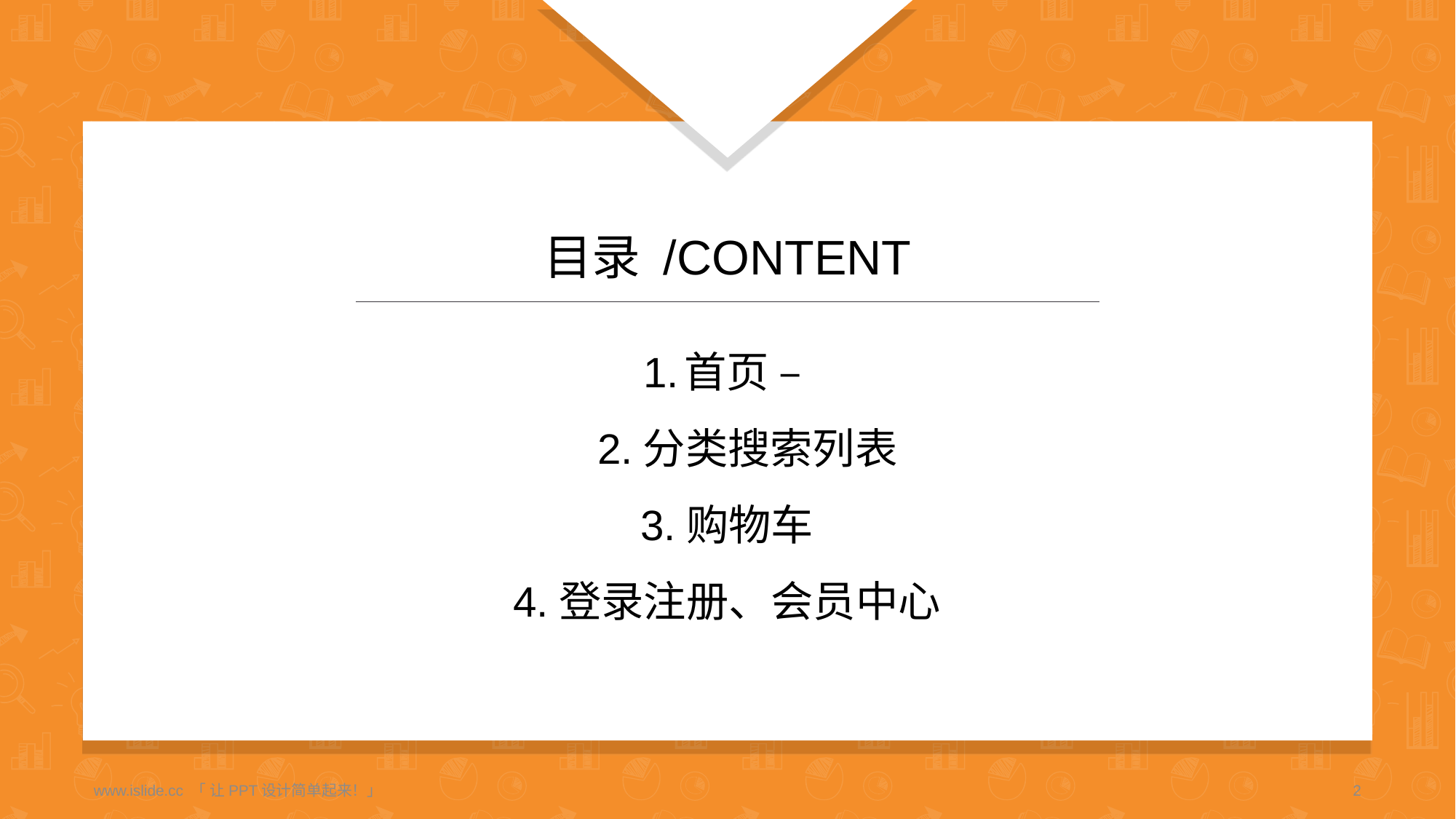

# 目录 /CONTENT
首页 –
	2.分类搜索列表
3.购物车
4.登录注册、会员中心

www.islide.cc 「 让PPT设计简单起来！」
2